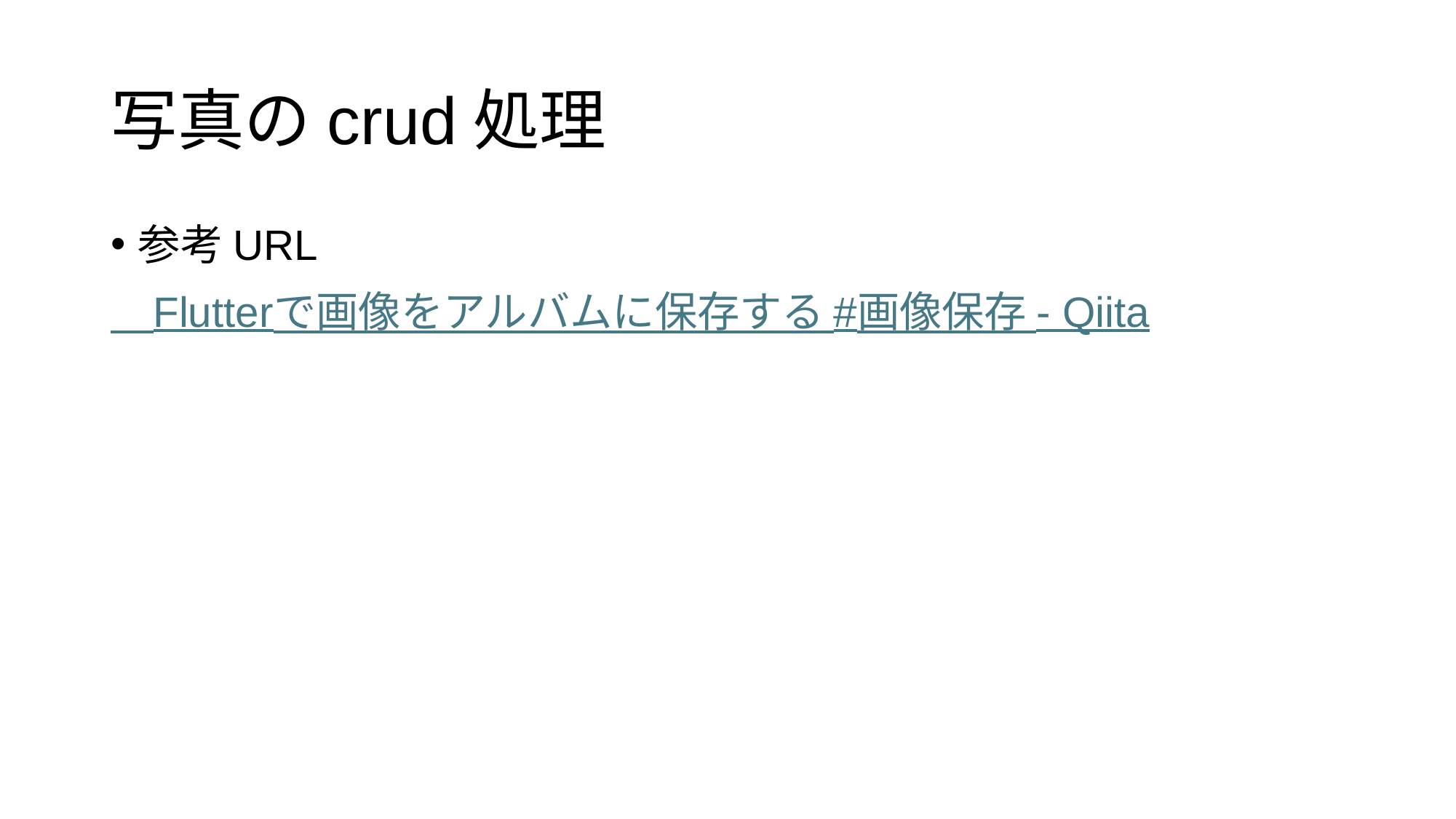

# 写真のcrud処理
参考URL
　Flutterで画像をアルバムに保存する #画像保存 - Qiita